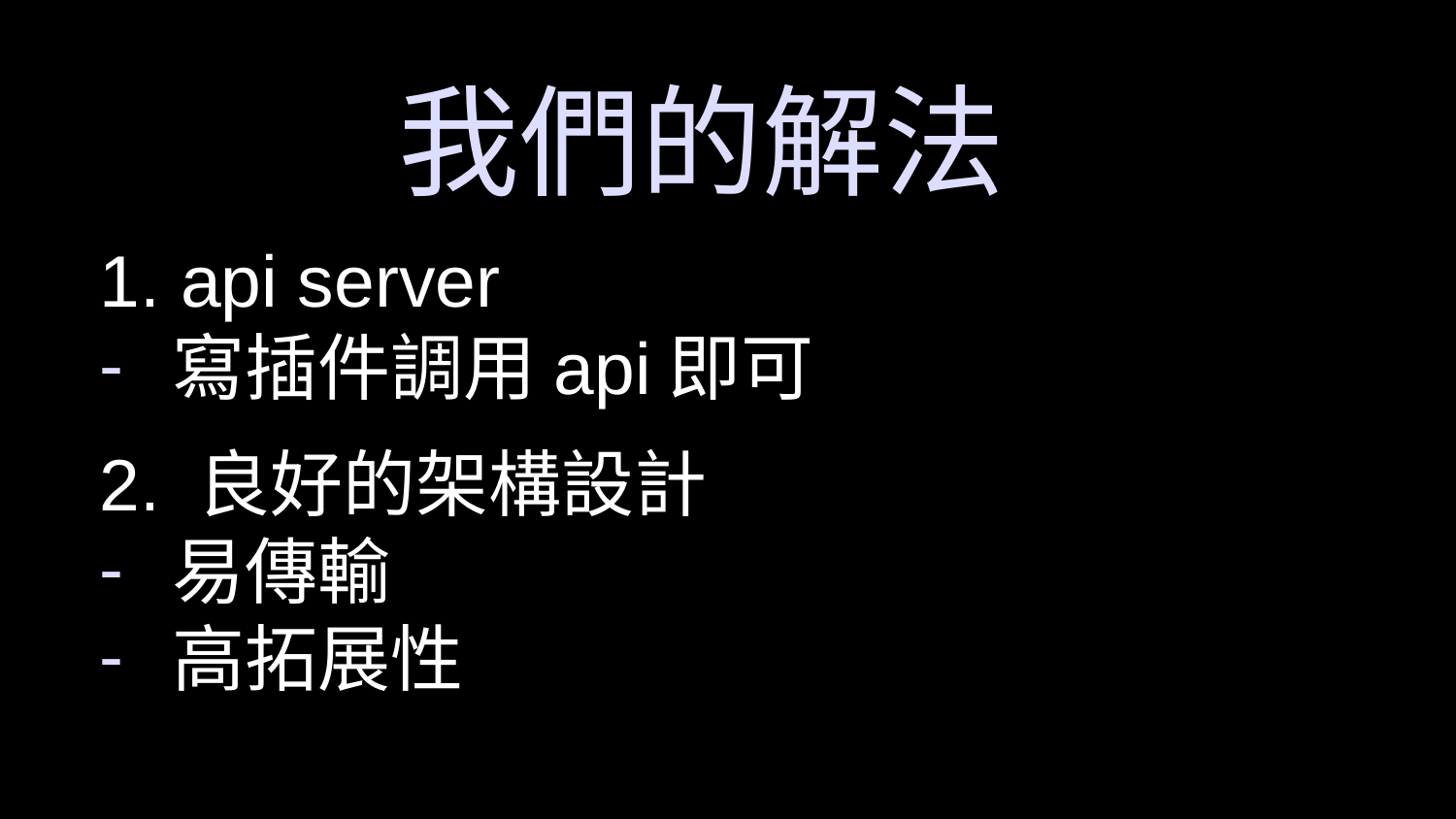

我們的解法
# 1. api server
寫插件調用api即可
2. 良好的架構設計
易傳輸
高拓展性